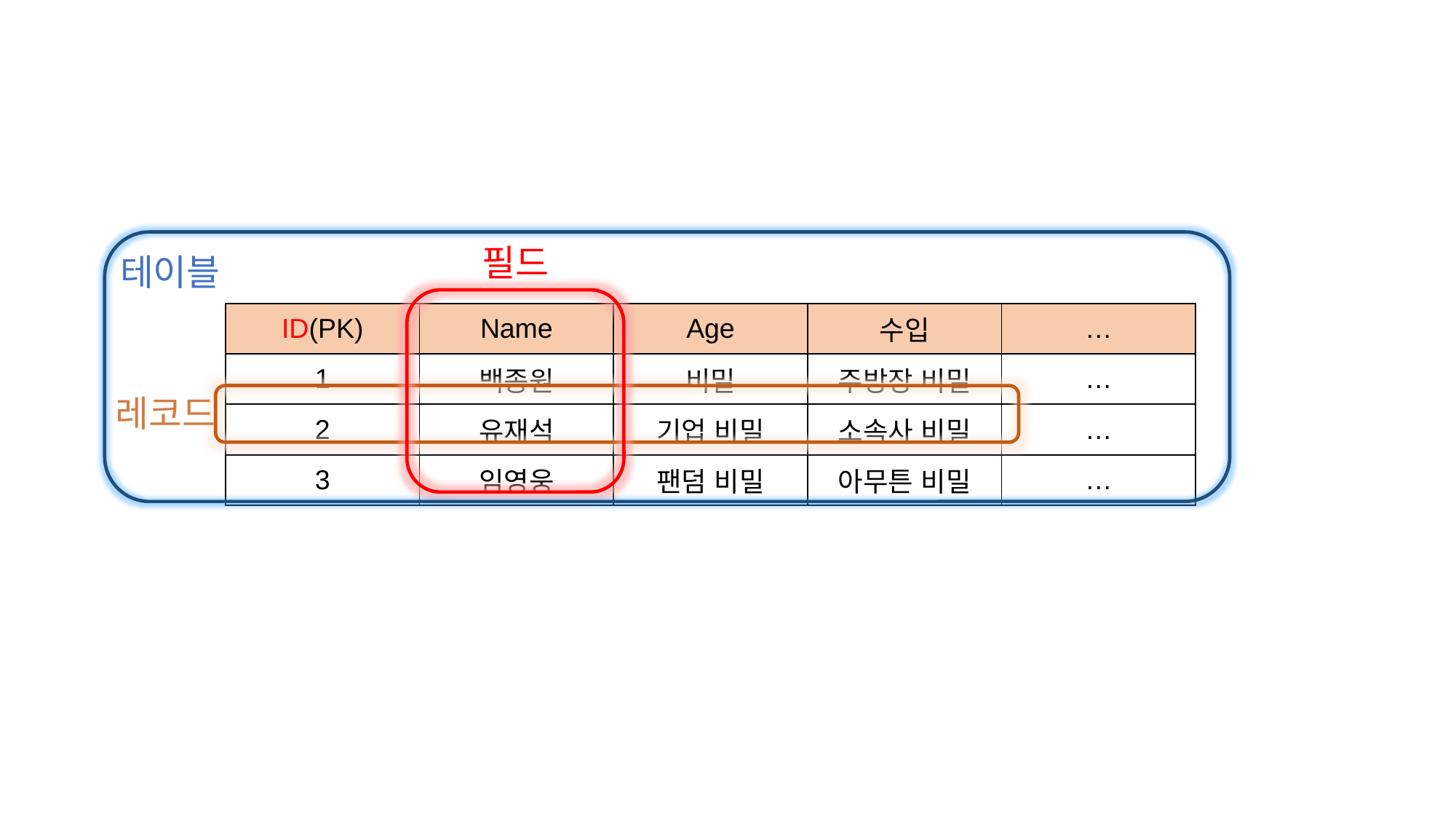

필드
테이블

| ID(PK) | Name | Age | 수입 | … |
| --- | --- | --- | --- | --- |
| 1 | 백종원 | 비밀 | 주방장 비밀 | … |
| 2 | 유재석 | 기업 비밀 | 소속사 비밀 | … |
| 3 | 임영웅 | 팬덤 비밀 | 아무튼 비밀 | … |
레코드